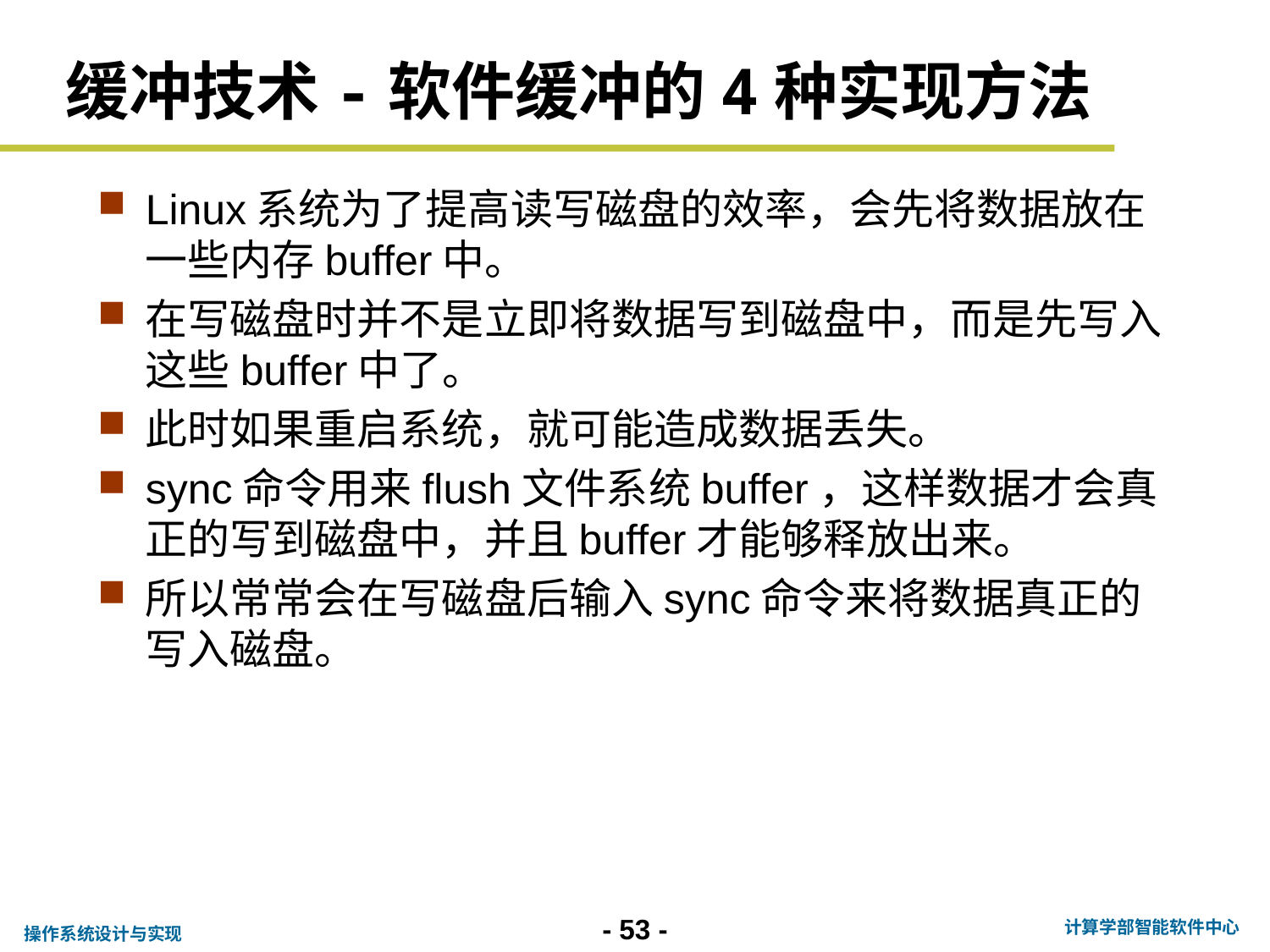

# 缓冲技术-软件缓冲的4种实现方法
Linux系统为了提高读写磁盘的效率，会先将数据放在一些内存buffer中。
在写磁盘时并不是立即将数据写到磁盘中，而是先写入这些buffer中了。
此时如果重启系统，就可能造成数据丢失。
sync命令用来flush文件系统buffer，这样数据才会真正的写到磁盘中，并且buffer才能够释放出来。
所以常常会在写磁盘后输入sync命令来将数据真正的写入磁盘。